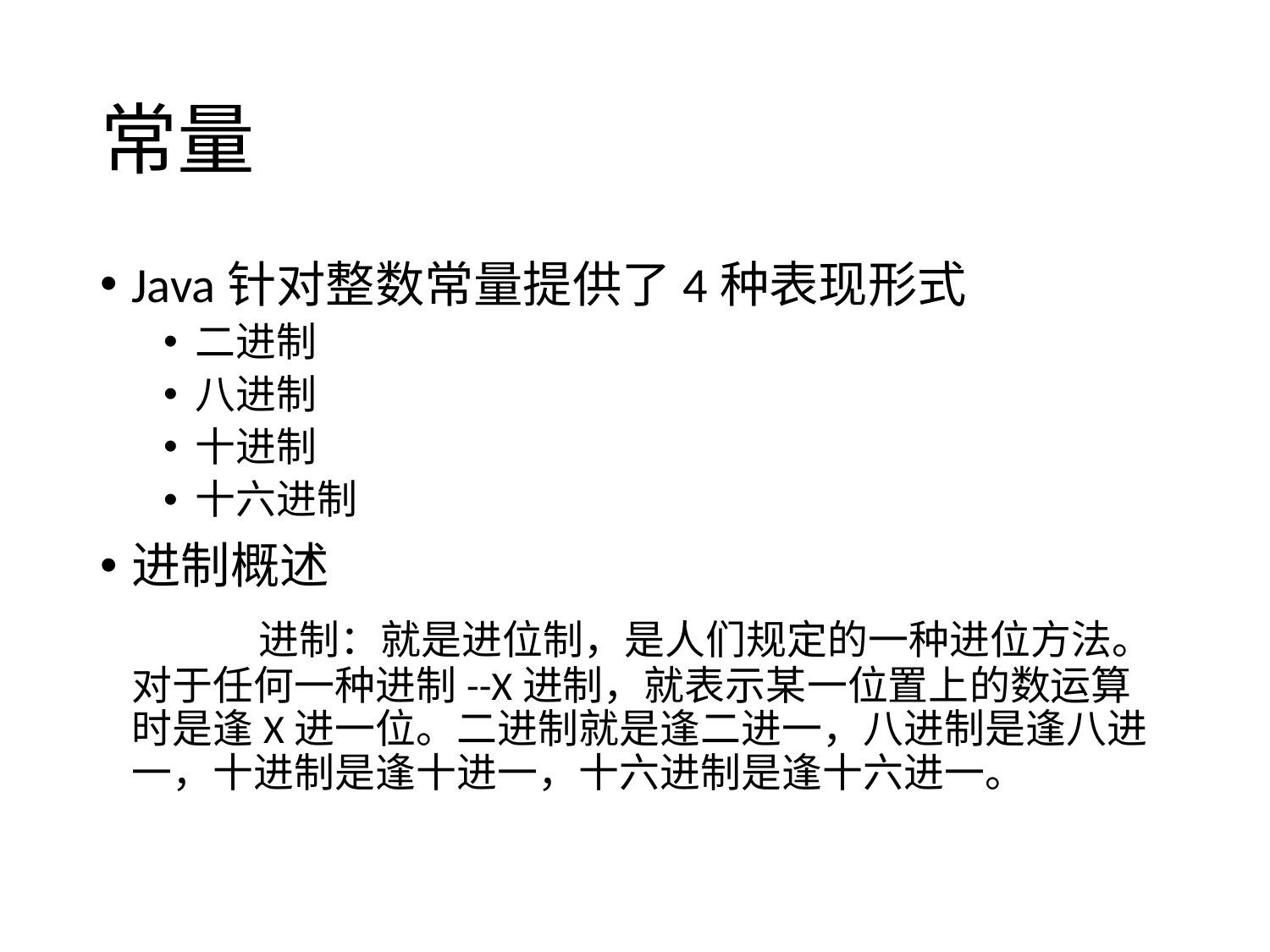

# 常量
Java针对整数常量提供了4种表现形式
二进制
八进制
十进制
十六进制
进制概述
		进制：就是进位制，是人们规定的一种进位方法。 对于任何一种进制--X进制，就表示某一位置上的数运算时是逢X进一位。二进制就是逢二进一，八进制是逢八进一，十进制是逢十进一，十六进制是逢十六进一。